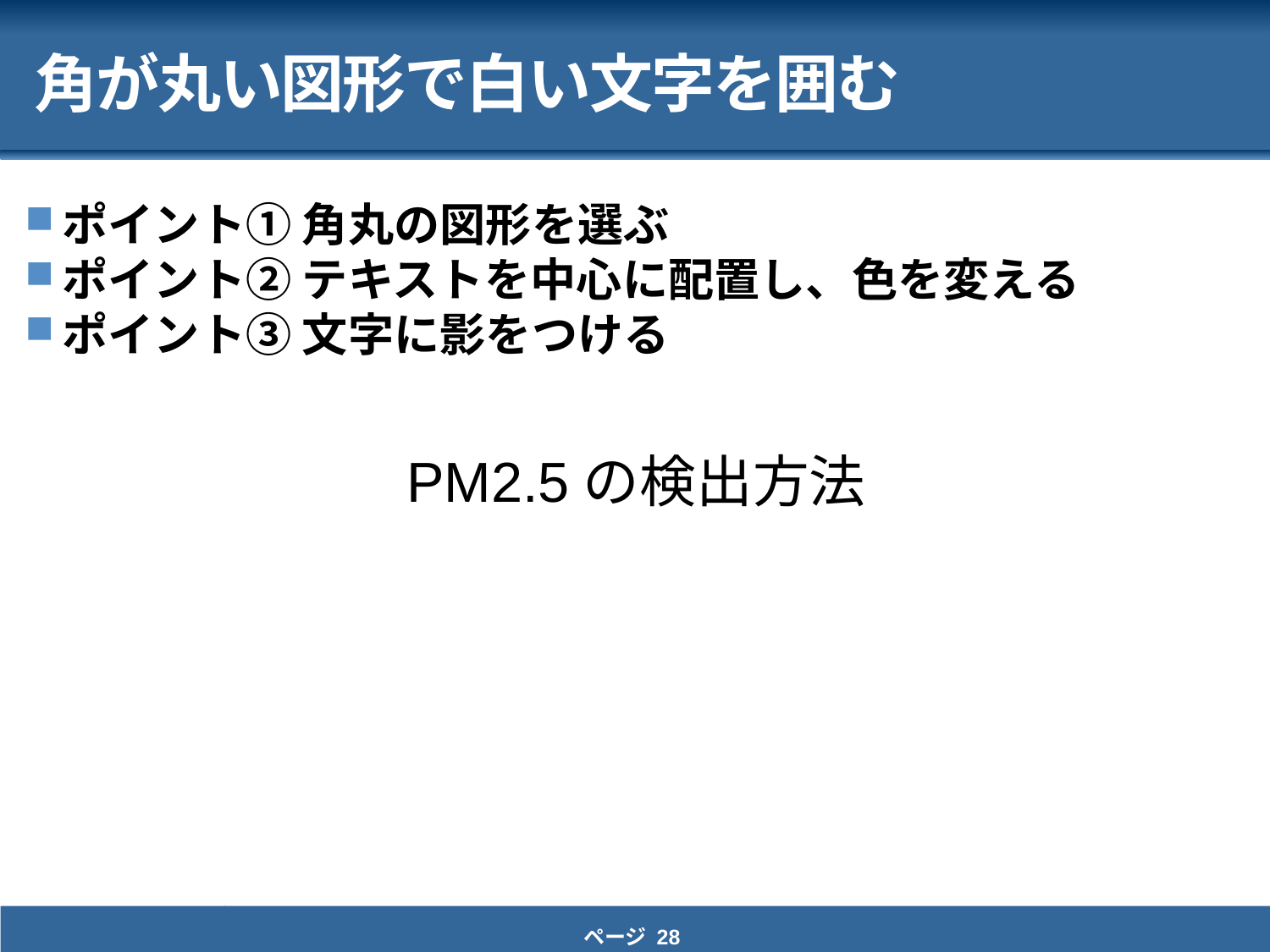

# 角が丸い図形で白い文字を囲む
ポイント① 角丸の図形を選ぶ
ポイント② テキストを中心に配置し、色を変える
ポイント③ 文字に影をつける
PM2.5の検出方法